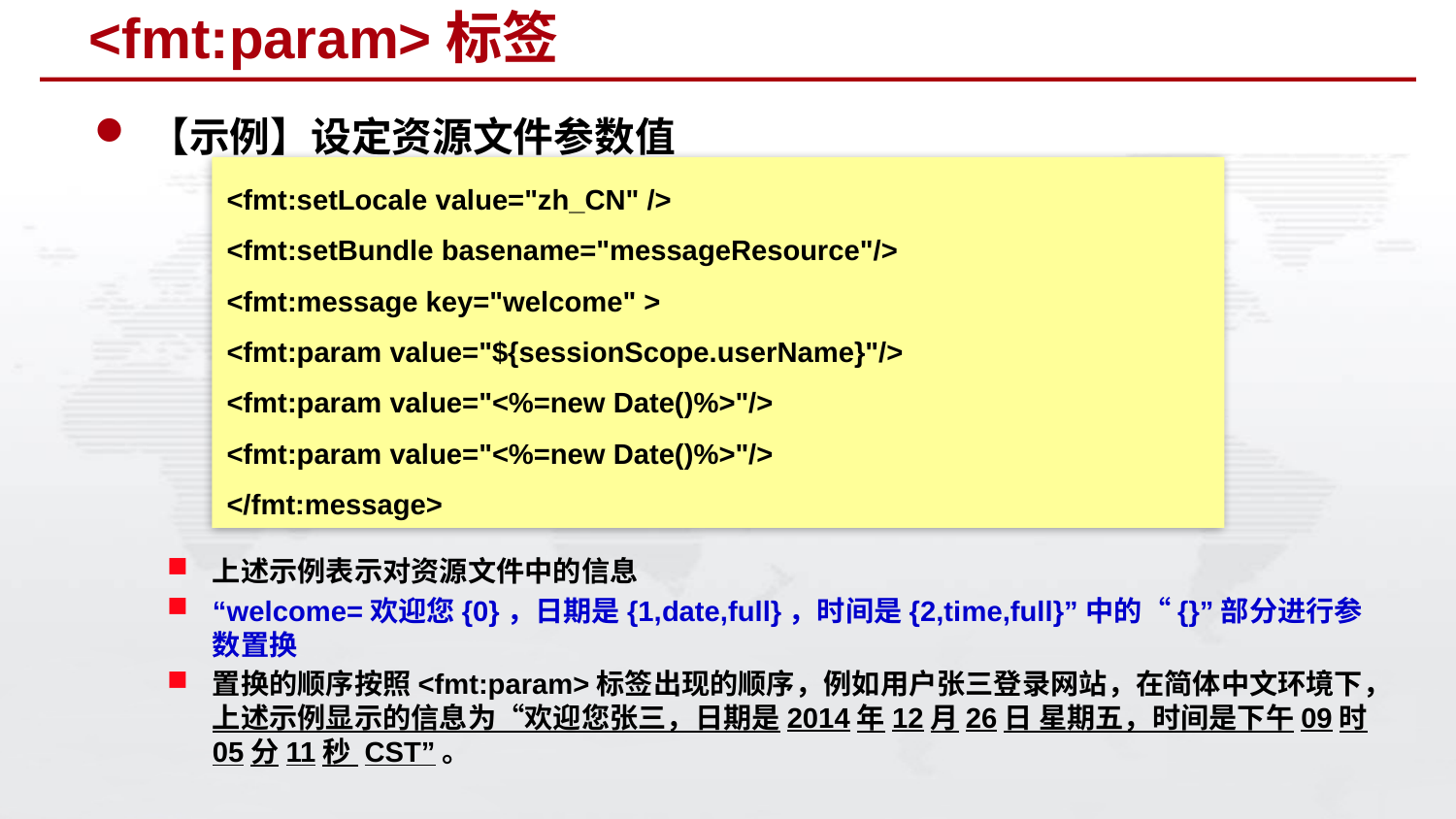

# <fmt:param>标签
【示例】设定资源文件参数值

上述示例表示对资源文件中的信息
“welcome=欢迎您{0}，日期是{1,date,full}，时间是{2,time,full}”中的“{}”部分进行参数置换
置换的顺序按照<fmt:param>标签出现的顺序，例如用户张三登录网站，在简体中文环境下，上述示例显示的信息为“欢迎您张三，日期是2014年12月26日 星期五，时间是下午09时05分11秒 CST”。
<fmt:setLocale value="zh_CN" />
<fmt:setBundle basename="messageResource"/>
<fmt:message key="welcome" >
<fmt:param value="${sessionScope.userName}"/>
<fmt:param value="<%=new Date()%>"/>
<fmt:param value="<%=new Date()%>"/>
</fmt:message>